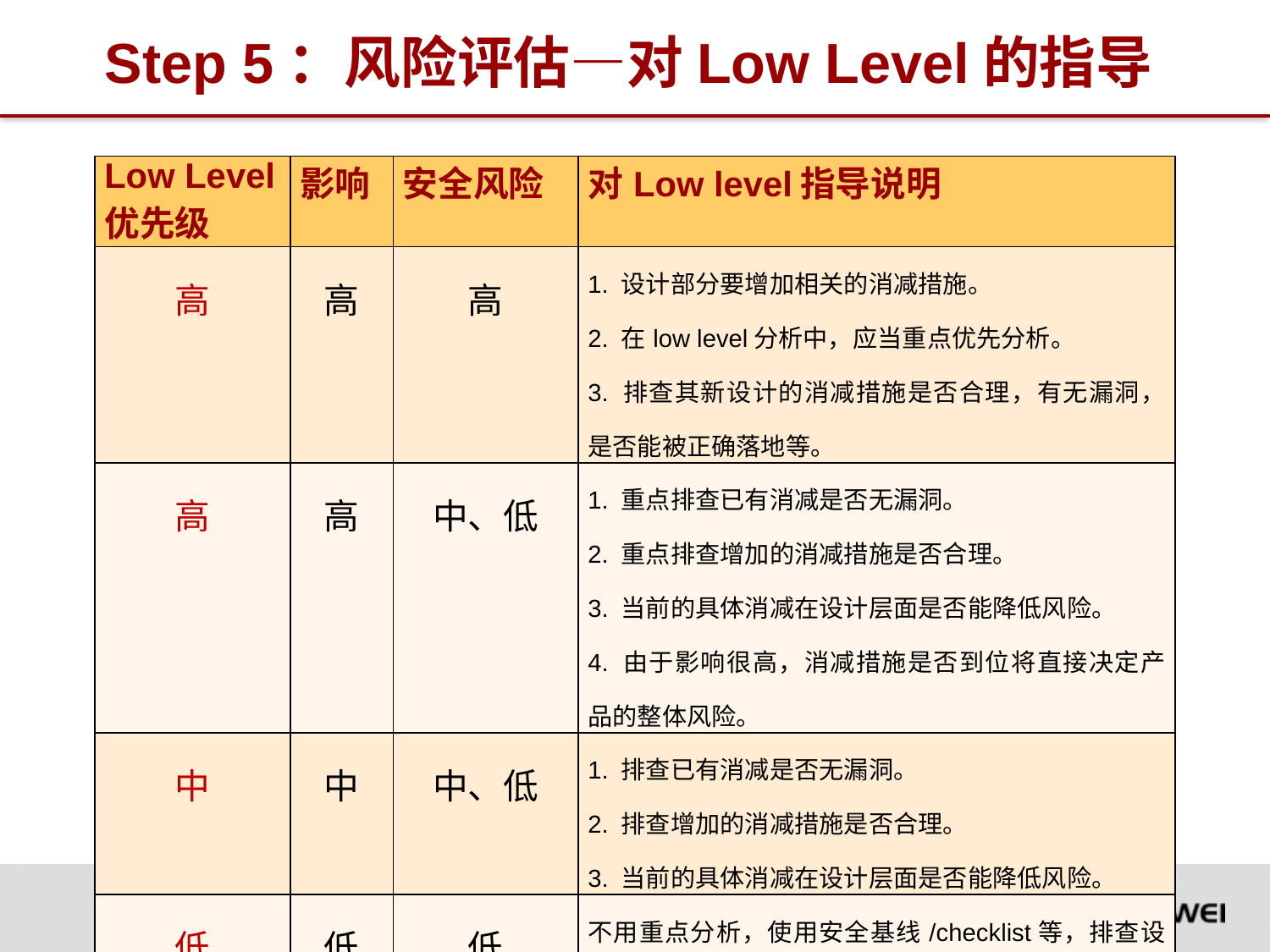

# Step 5：风险评估—对Low Level的指导
| Low Level优先级 | 影响 | 安全风险 | 对Low level指导说明 |
| --- | --- | --- | --- |
| 高 | 高 | 高 | 1. 设计部分要增加相关的消减措施。 2. 在low level分析中，应当重点优先分析。 3. 排查其新设计的消减措施是否合理，有无漏洞，是否能被正确落地等。 |
| 高 | 高 | 中、低 | 1. 重点排查已有消减是否无漏洞。 2. 重点排查增加的消减措施是否合理。 3. 当前的具体消减在设计层面是否能降低风险。 4. 由于影响很高，消减措施是否到位将直接决定产品的整体风险。 |
| 中 | 中 | 中、低 | 1. 排查已有消减是否无漏洞。 2. 排查增加的消减措施是否合理。 3. 当前的具体消减在设计层面是否能降低风险。 |
| 低 | 低 | 低 | 不用重点分析，使用安全基线/checklist等，排查设计实现方面容易被遗漏或忽略的点。 |